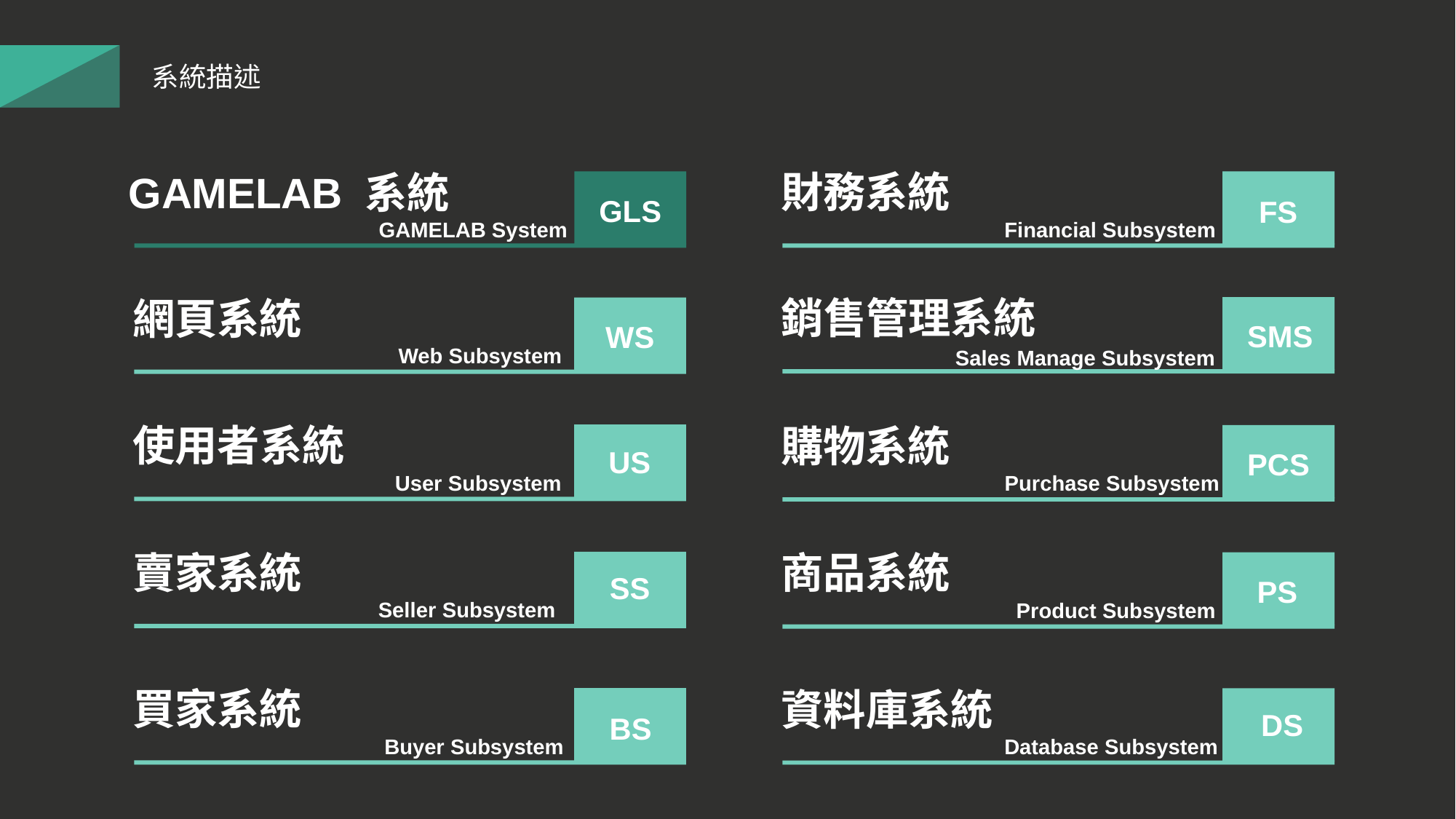

系統描述
財務系統

FS
Financial Subsystem

GAMELAB 系統

GLS
GAMELAB System

銷售管理系統

SMS
Sales Manage Subsystem

網頁系統

WS
Web Subsystem

使用者系統

US
User Subsystem

購物系統

PCS
Purchase Subsystem

賣家系統

SS
Seller Subsystem

商品系統

PS
Product Subsystem

買家系統

BS
Buyer Subsystem

資料庫系統

DS
Database Subsystem